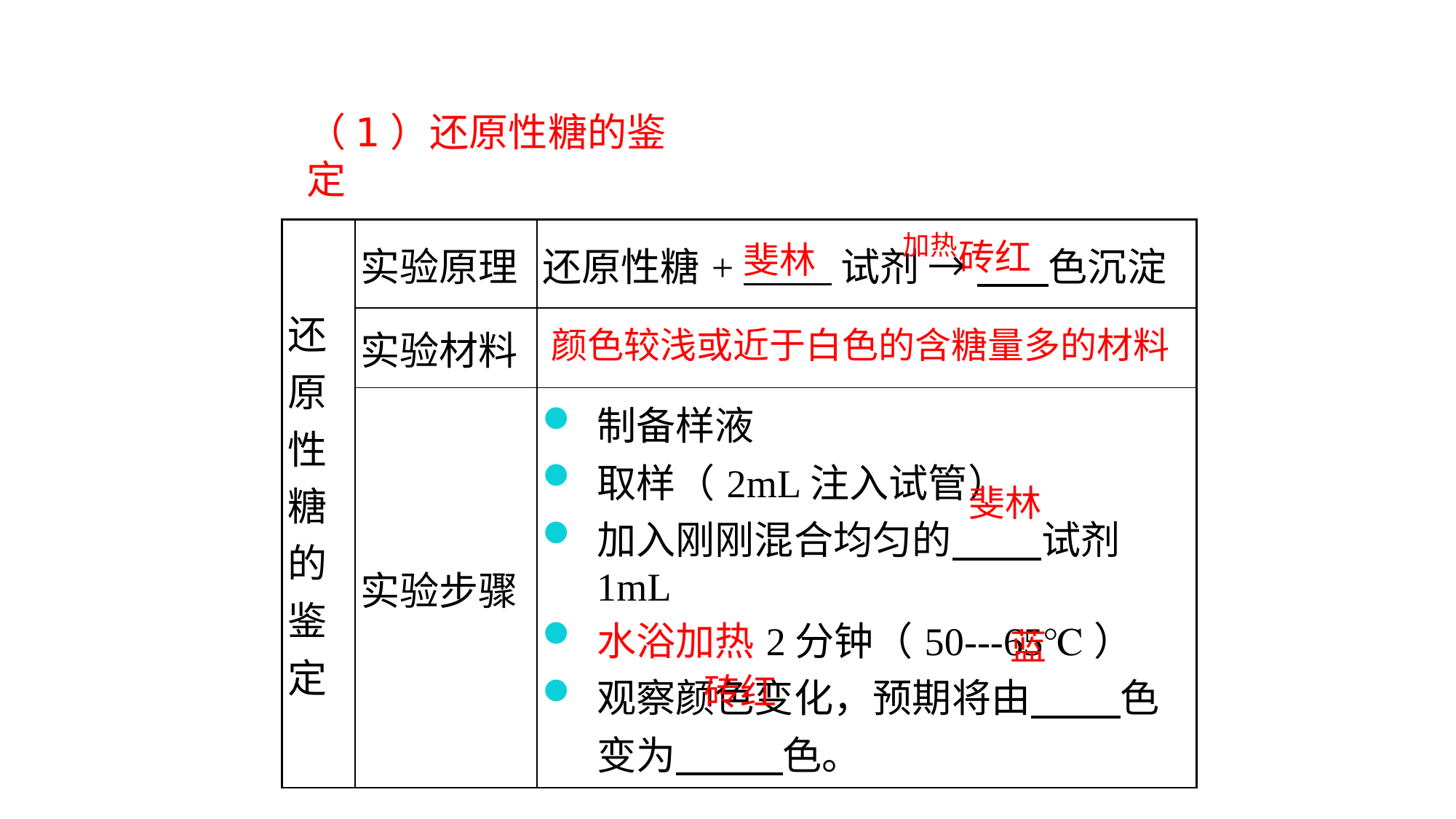

（1）还原性糖的鉴定
| 还原性糖的鉴定 | 实验原理 | 还原性糖+ 试剂 → 色沉淀 |
| --- | --- | --- |
|  | 实验材料 |  |
|  | 实验步骤 | 制备样液 取样（2mL注入试管） 加入刚刚混合均匀的 试剂1mL 水浴加热2分钟（50---65℃） 观察颜色变化，预期将由 色变为 色。 |
加热
砖红
斐林
颜色较浅或近于白色的含糖量多的材料
斐林
蓝
砖红